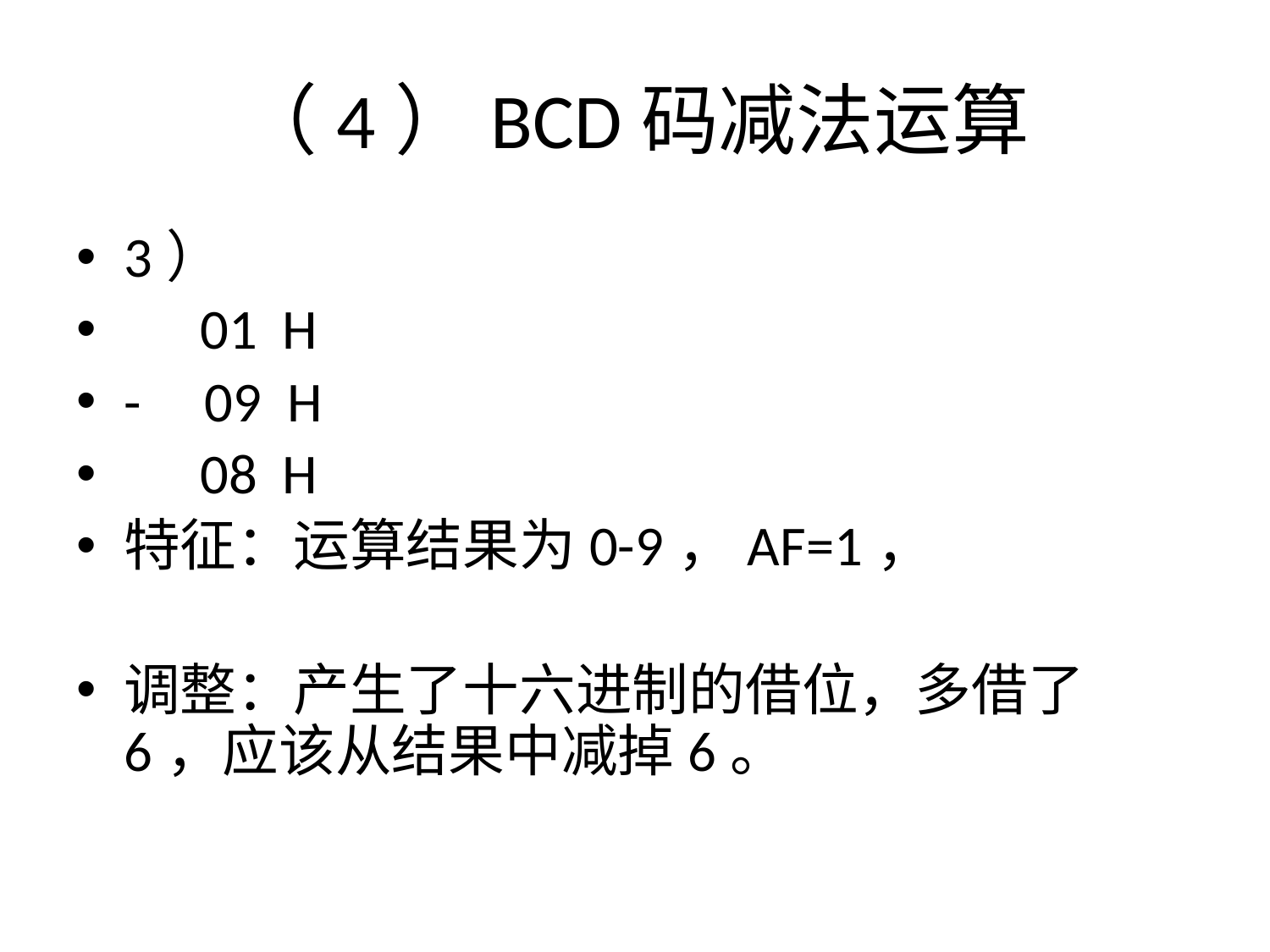

# （4）BCD码减法运算
3）
      01  H
-     09  H
      08  H
特征：运算结果为0-9，AF=1，

调整：产生了十六进制的借位，多借了6，应该从结果中减掉6。